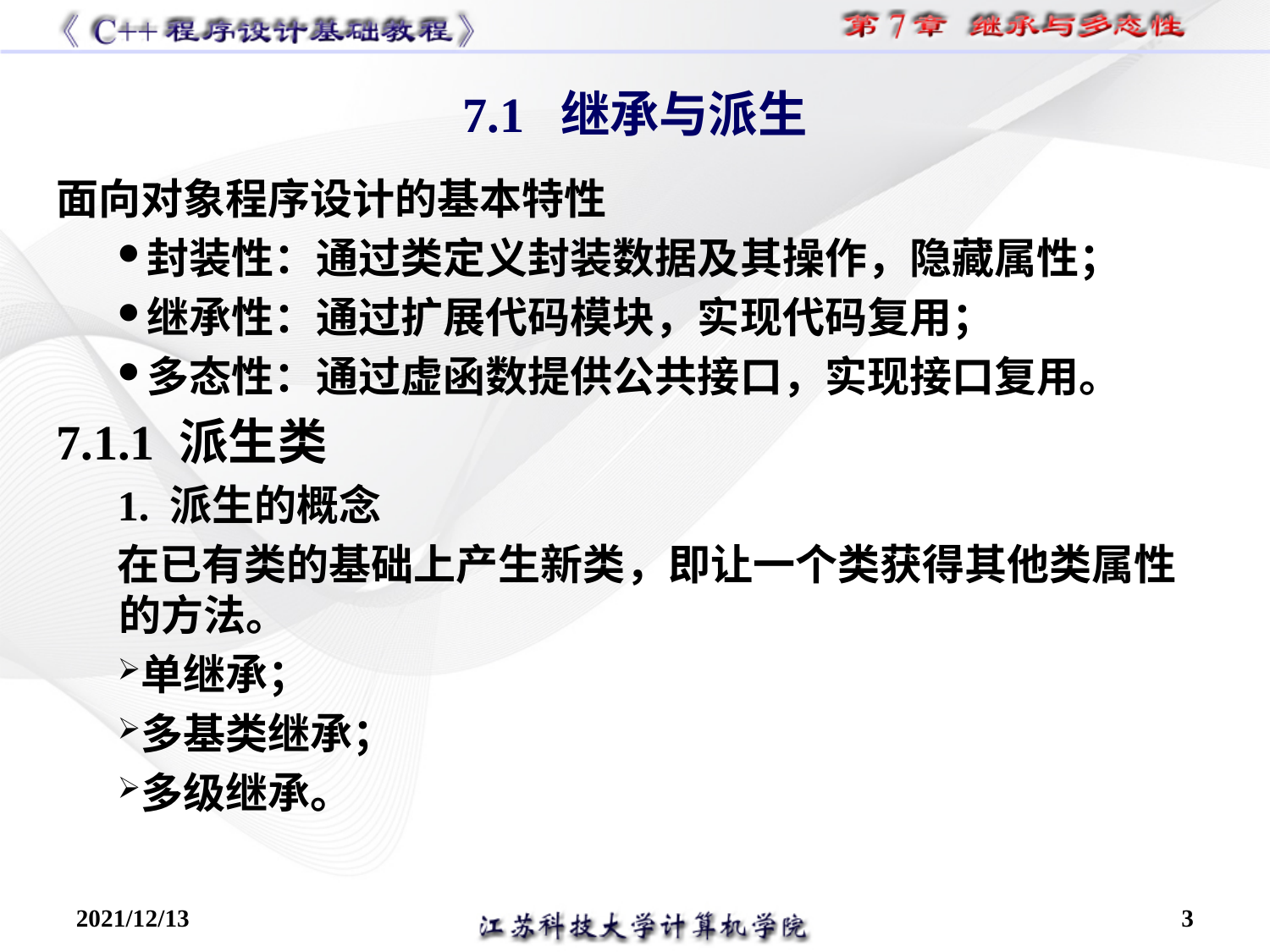

# 7.1  继承与派生
面向对象程序设计的基本特性
封装性：通过类定义封装数据及其操作，隐藏属性；
继承性：通过扩展代码模块，实现代码复用；
多态性：通过虚函数提供公共接口，实现接口复用。
7.1.1 派生类
1. 派生的概念
在已有类的基础上产生新类，即让一个类获得其他类属性的方法。
单继承；
多基类继承；
多级继承。